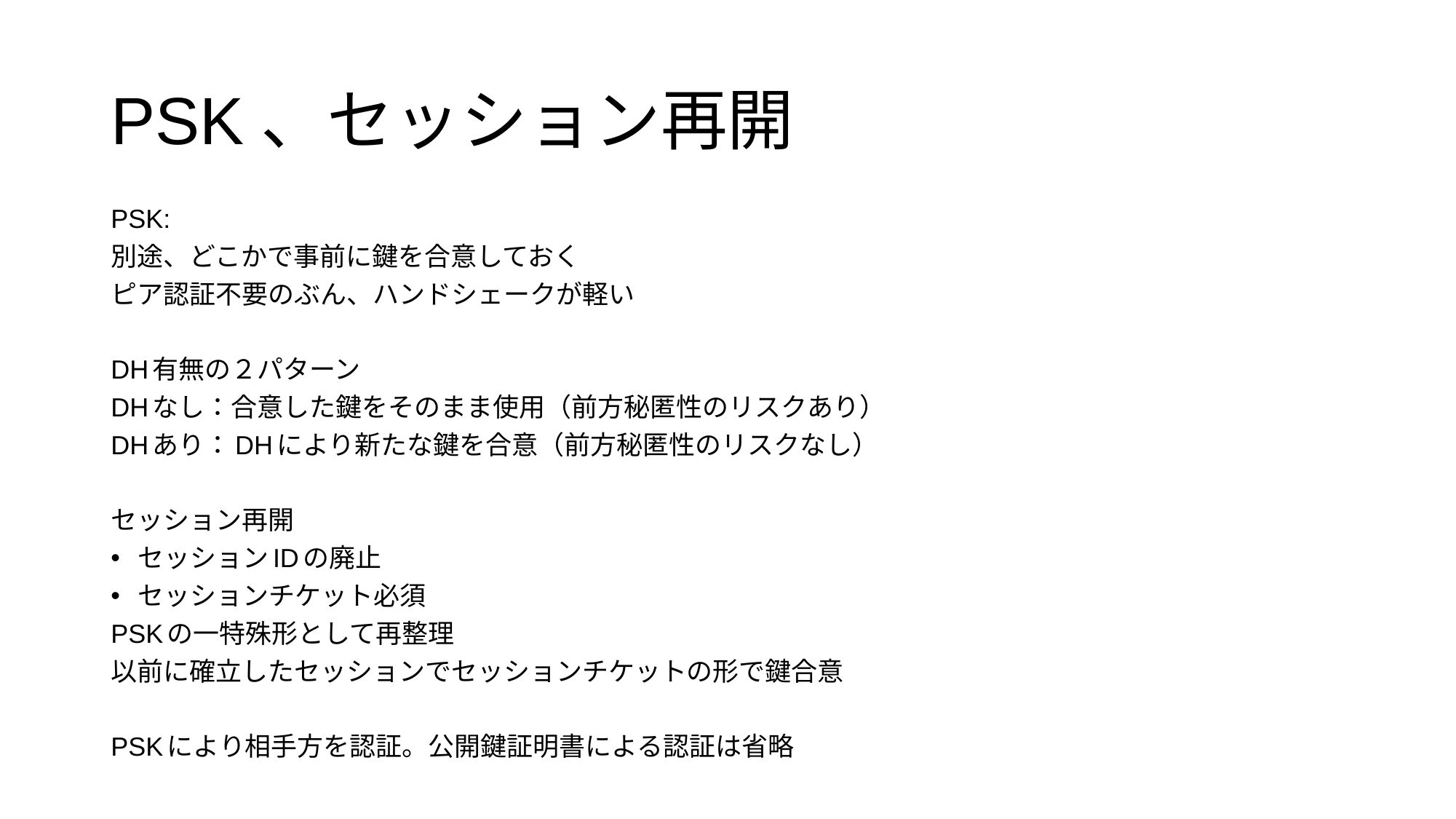

# PSK、セッション再開
PSK:
別途、どこかで事前に鍵を合意しておく
ピア認証不要のぶん、ハンドシェークが軽い

DH有無の２パターン
DHなし：合意した鍵をそのまま使用（前方秘匿性のリスクあり）
DHあり：DHにより新たな鍵を合意（前方秘匿性のリスクなし）

セッション再開
セッションIDの廃止
セッションチケット必須
PSKの一特殊形として再整理
以前に確立したセッションでセッションチケットの形で鍵合意

PSKにより相手方を認証。公開鍵証明書による認証は省略